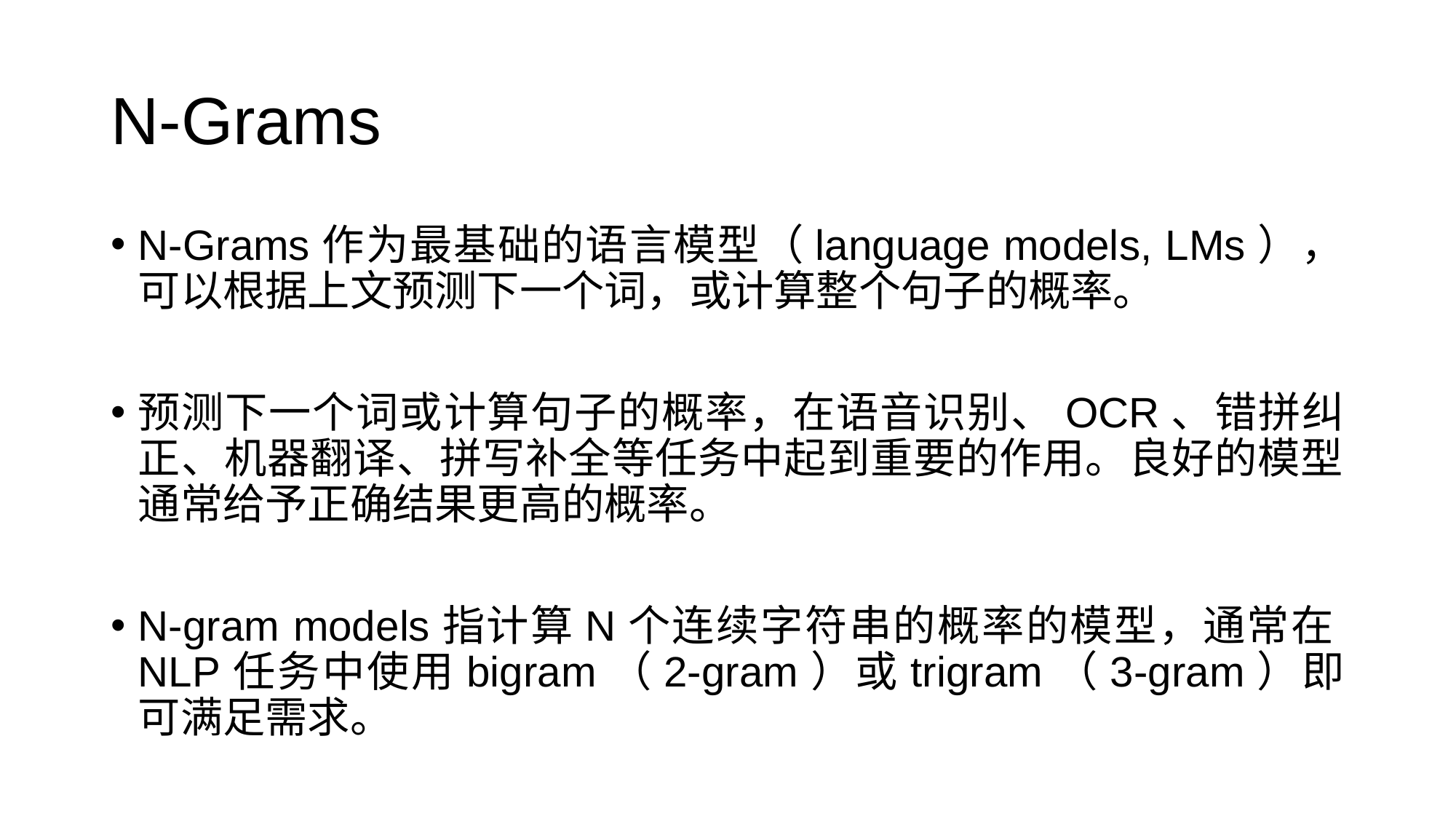

# N-Grams
N-Grams作为最基础的语言模型（language models, LMs），可以根据上文预测下一个词，或计算整个句子的概率。

预测下一个词或计算句子的概率，在语音识别、OCR、错拼纠正、机器翻译、拼写补全等任务中起到重要的作用。良好的模型通常给予正确结果更高的概率。

N-gram models指计算N个连续字符串的概率的模型，通常在NLP任务中使用bigram（2-gram）或trigram（3-gram）即可满足需求。